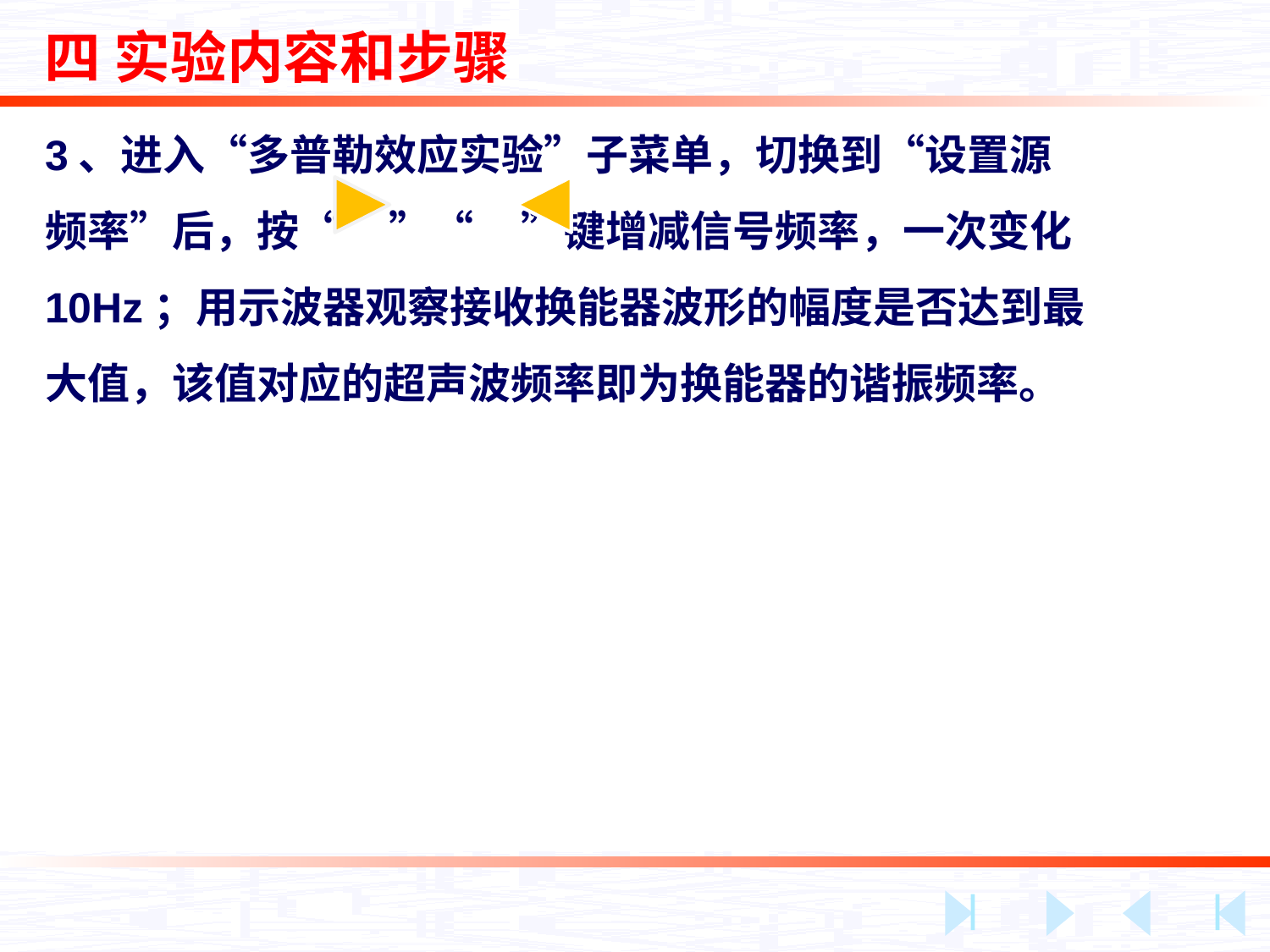

四 实验内容和步骤
3、进入“多普勒效应实验”子菜单，切换到“设置源频率”后，按“     ”“     ”键增减信号频率，一次变化10Hz；用示波器观察接收换能器波形的幅度是否达到最大值，该值对应的超声波频率即为换能器的谐振频率。